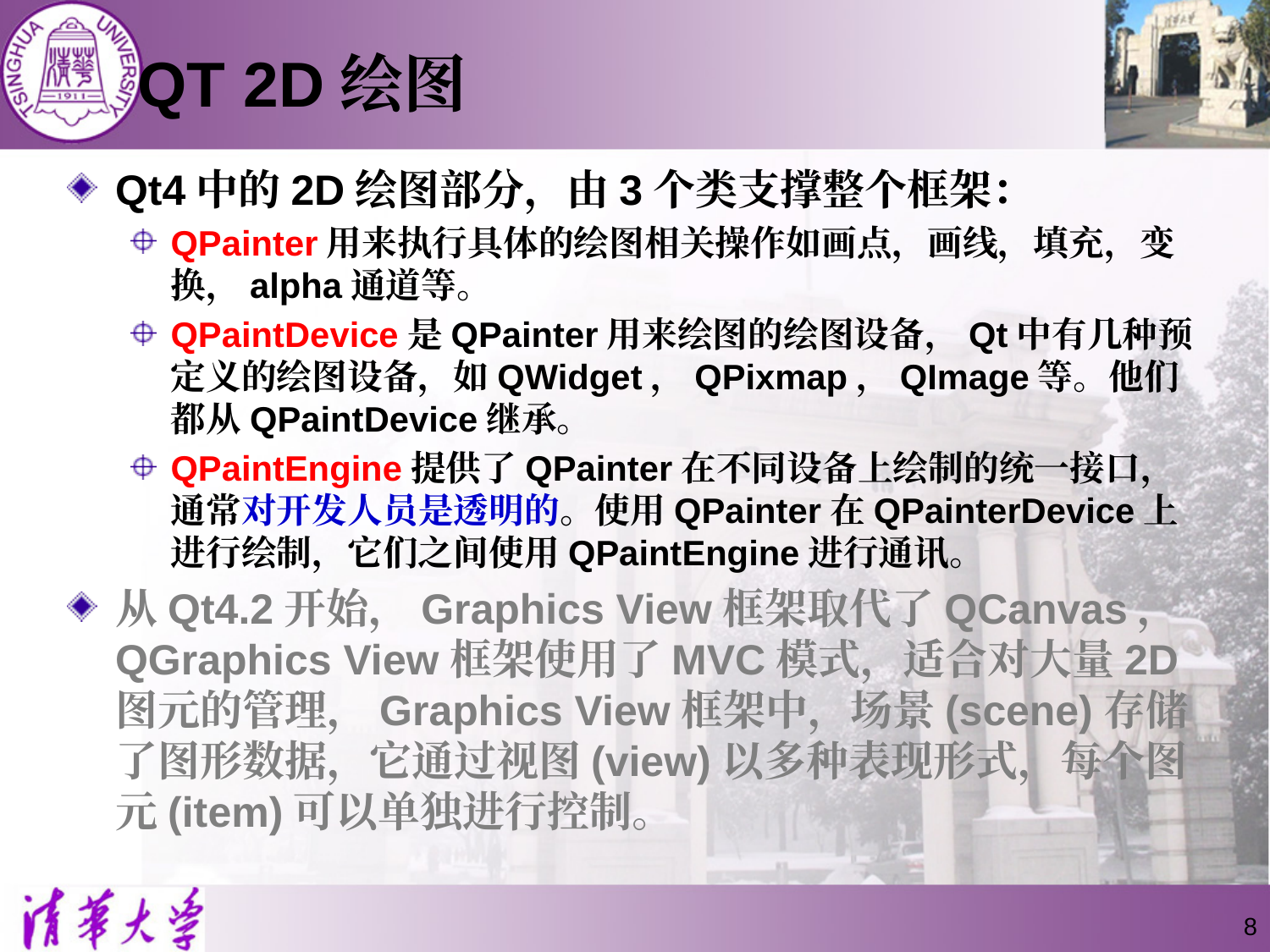

# QT 2D绘图
Qt4中的2D绘图部分，由3个类支撑整个框架：
QPainter用来执行具体的绘图相关操作如画点，画线，填充，变换，alpha通道等。
QPaintDevice是QPainter用来绘图的绘图设备，Qt中有几种预定义的绘图设备，如QWidget，QPixmap，QImage等。他们都从QPaintDevice继承。
QPaintEngine提供了QPainter在不同设备上绘制的统一接口，通常对开发人员是透明的。使用QPainter在QPainterDevice上进行绘制，它们之间使用QPaintEngine进行通讯。
从Qt4.2开始，Graphics View框架取代了QCanvas，QGraphics View框架使用了MVC模式，适合对大量2D图元的管理，Graphics View框架中，场景(scene)存储了图形数据，它通过视图(view)以多种表现形式，每个图元(item)可以单独进行控制。
8